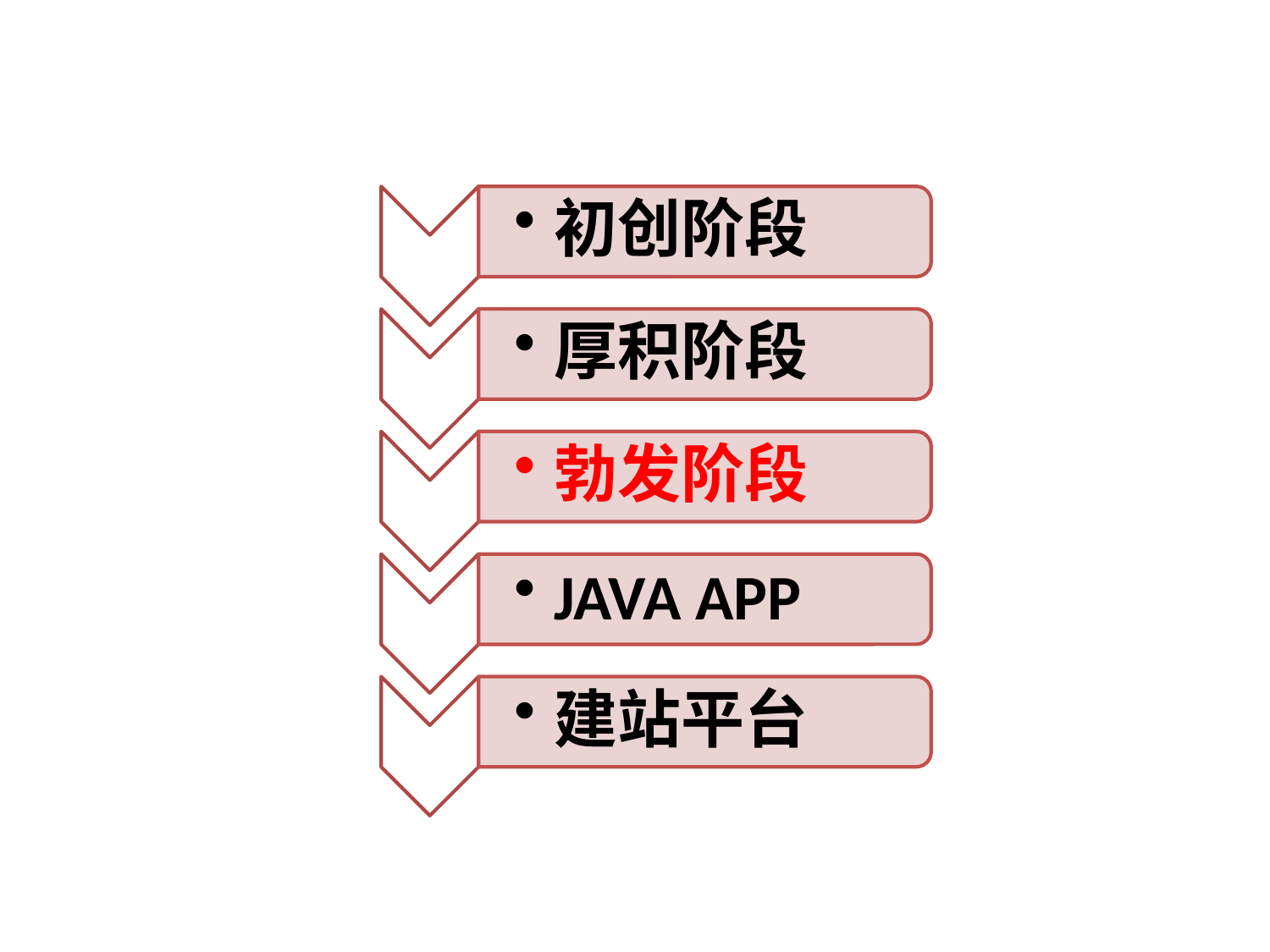

#

初创阶段

厚积阶段

勃发阶段

JAVA APP

建站平台